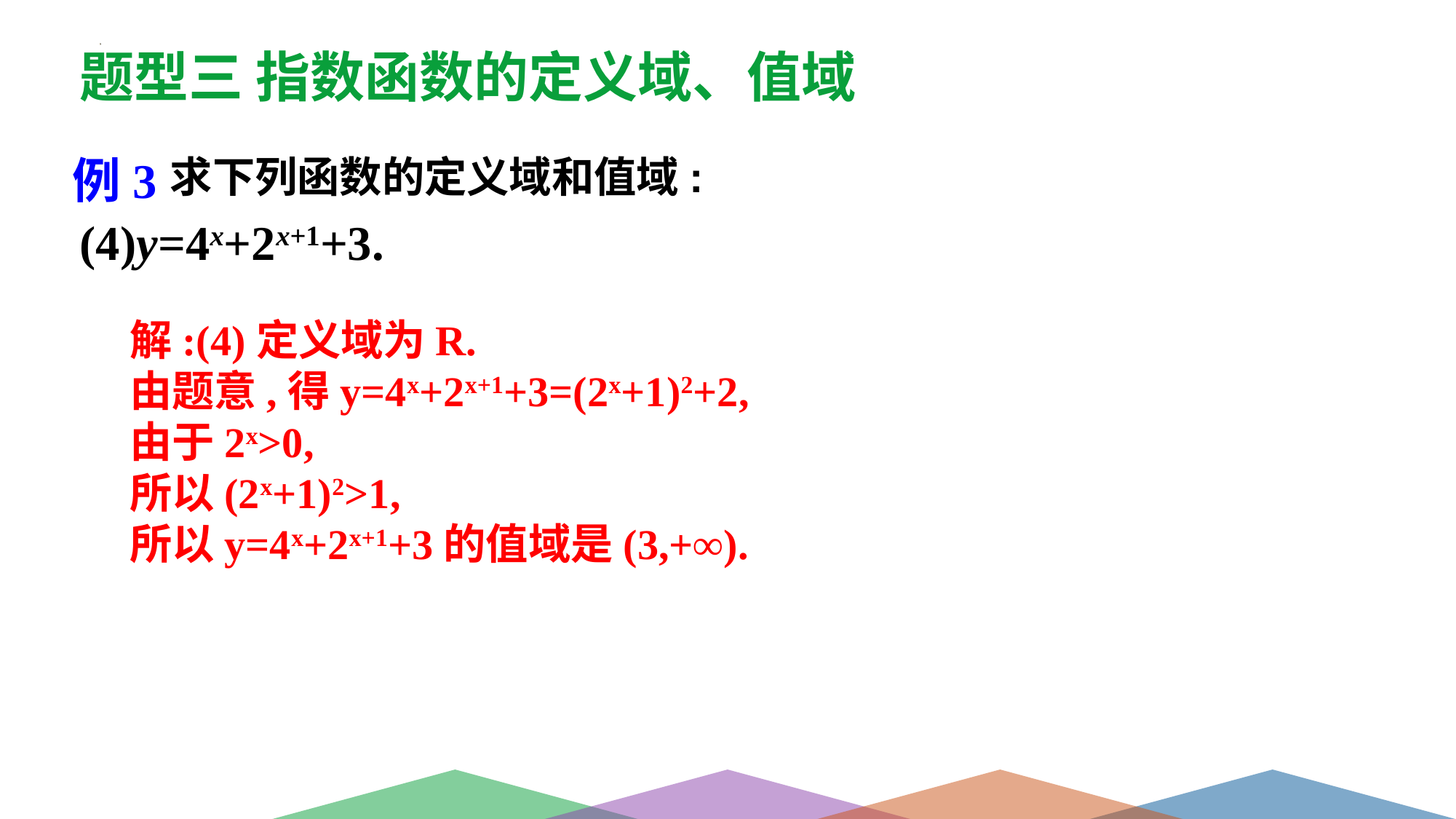

题型三 指数函数的定义域、值域

例3
求下列函数的定义域和值域:
(4)y=4x+2x+1+3.
解:(4)定义域为R.
由题意,得y=4x+2x+1+3=(2x+1)2+2,
由于2x>0,
所以(2x+1)2>1,
所以y=4x+2x+1+3的值域是(3,+∞).